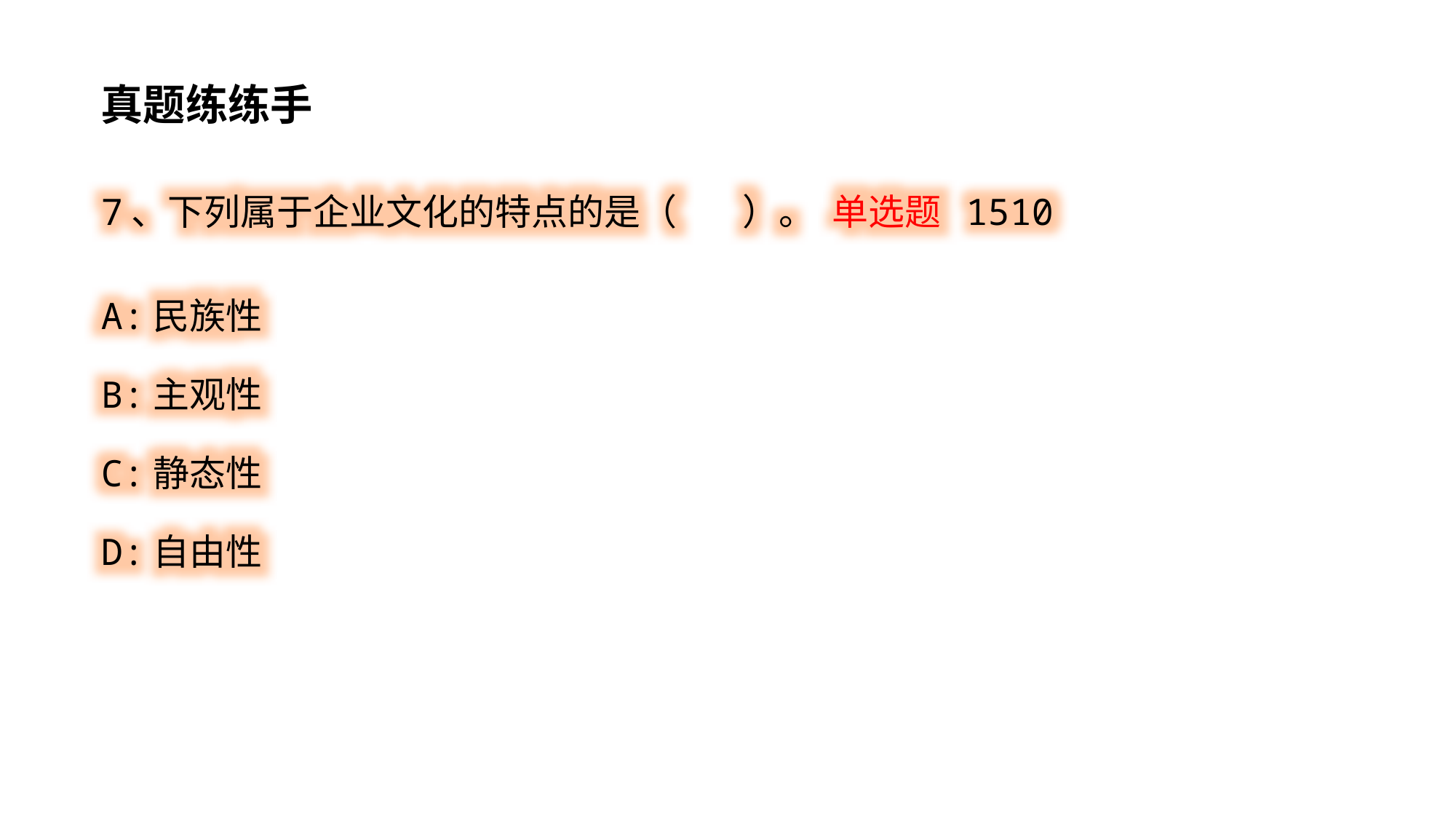

真题练练手
7、下列属于企业文化的特点的是（        ）。  单选题  1510

A:民族性

B:主观性

C:静态性

D:自由性